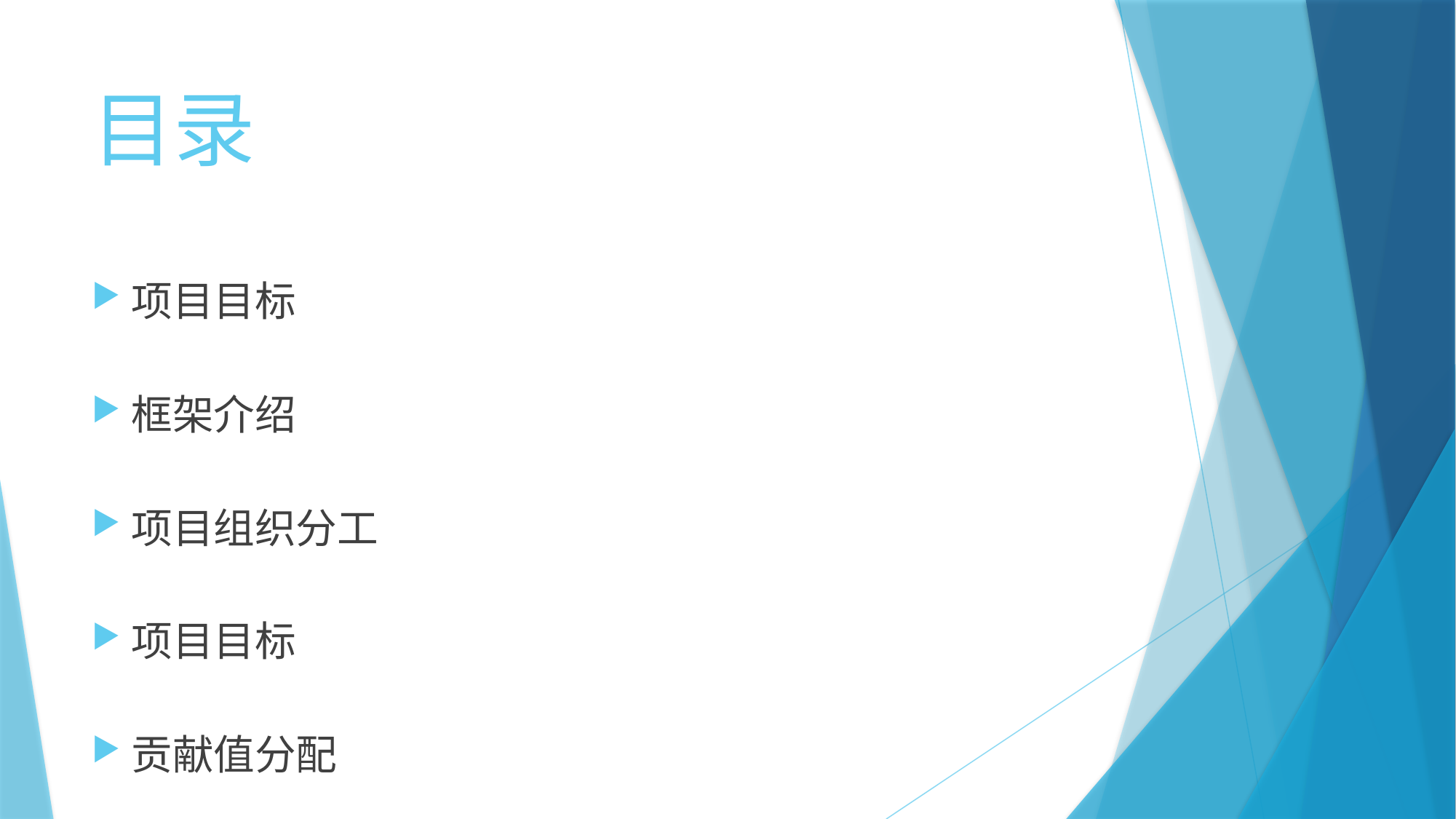

# 目录
项目目标
框架介绍
项目组织分工
项目目标
贡献值分配